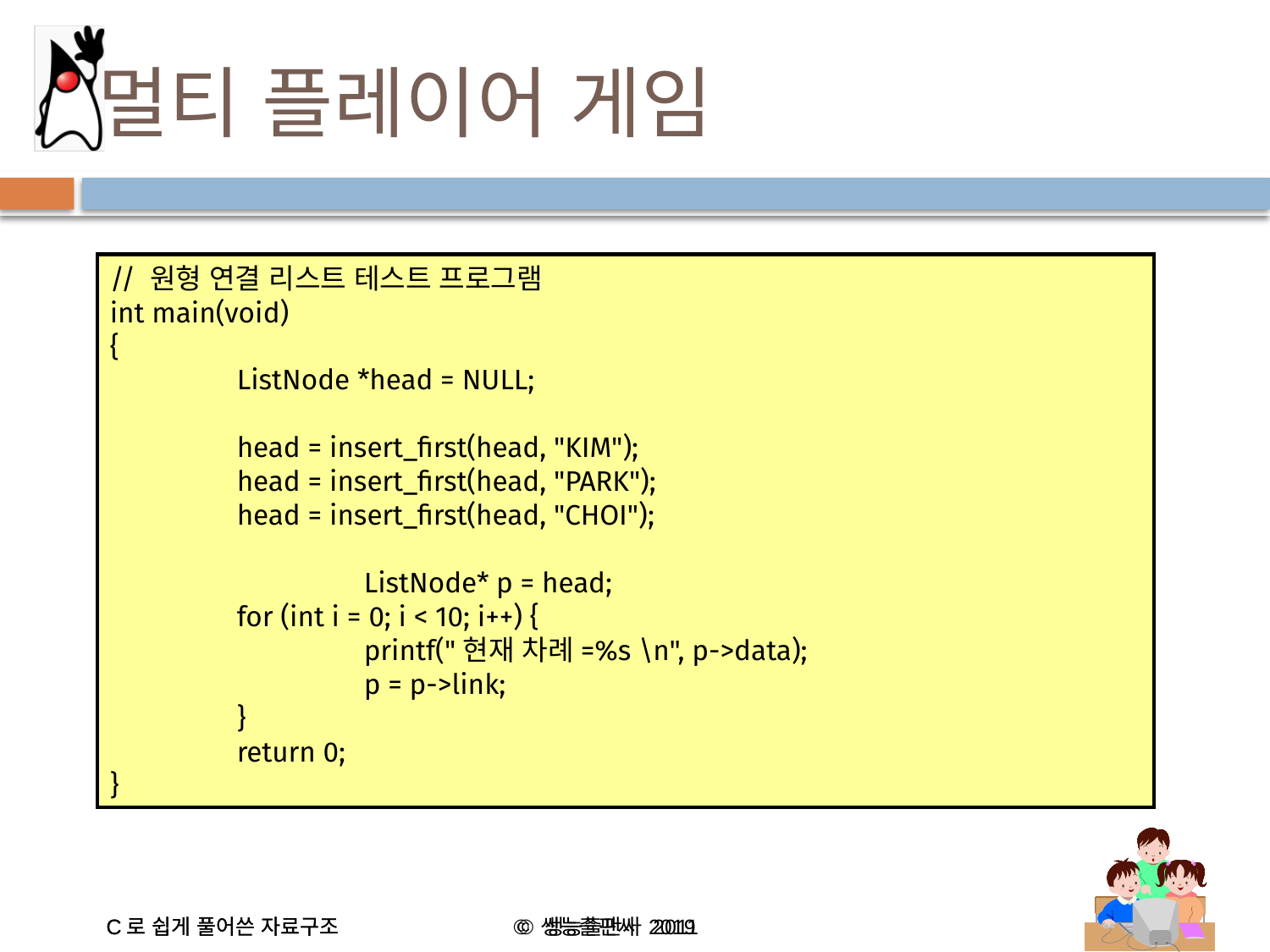

# 멀티 플레이어 게임

// 원형 연결 리스트 테스트 프로그램
int main(void)
{
	ListNode *head = NULL;

	head = insert_first(head, "KIM");
	head = insert_first(head, "PARK");
	head = insert_first(head, "CHOI");

		ListNode* p = head;
	for (int i = 0; i < 10; i++) {
		printf("현재 차례=%s \n", p->data);
		p = p->link;
	}
	return 0;
}